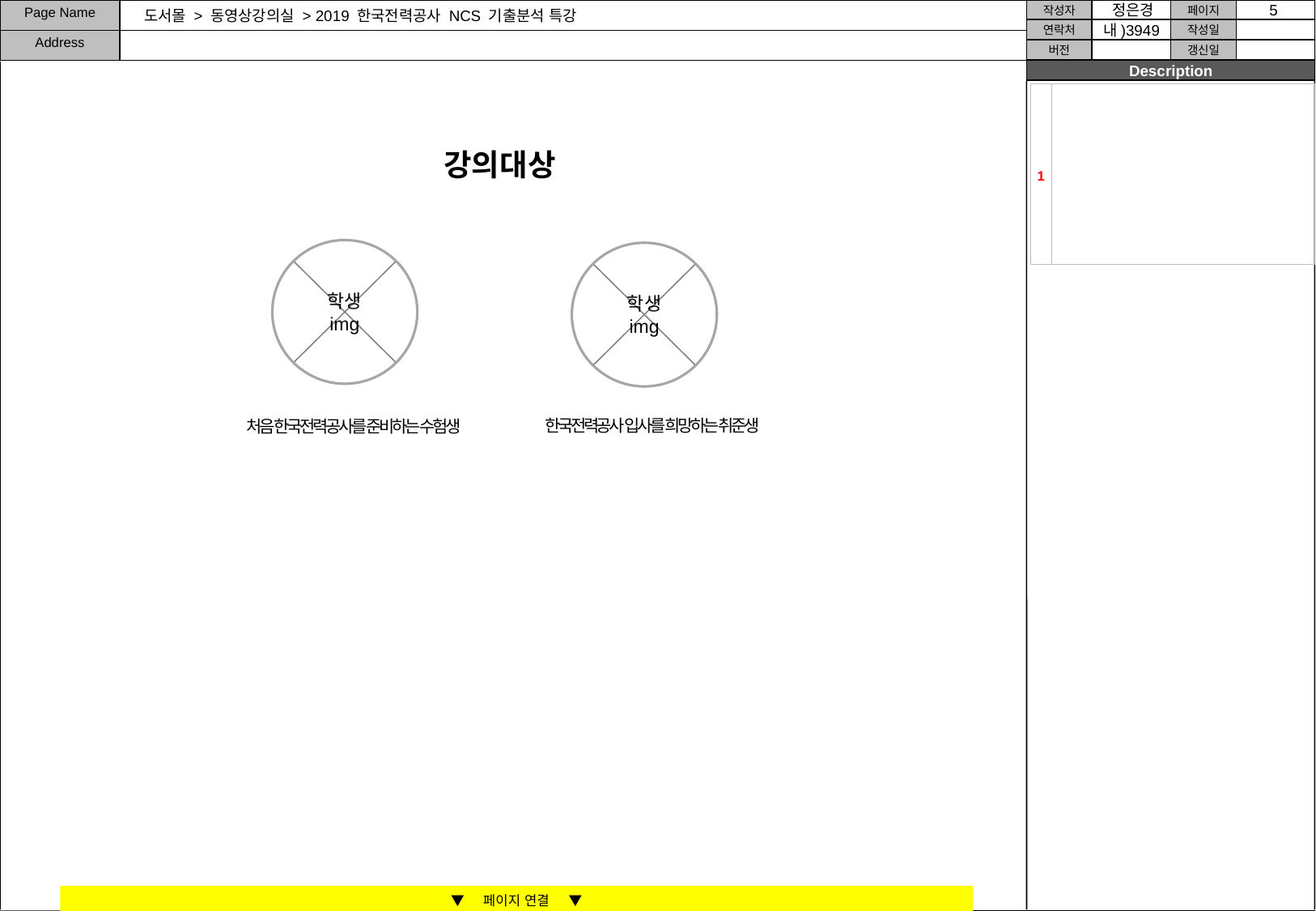

도서몰 > 동영상강의실 > 2019 한국전력공사 NCS 기출분석 특강
| 1 |  |
| --- | --- |
강의대상
학생
img
학생
img
한국전력공사 입사를 희망하는 취준생
처음 한국전력공사를 준비하는 수험생
▼    페이지 연결     ▼